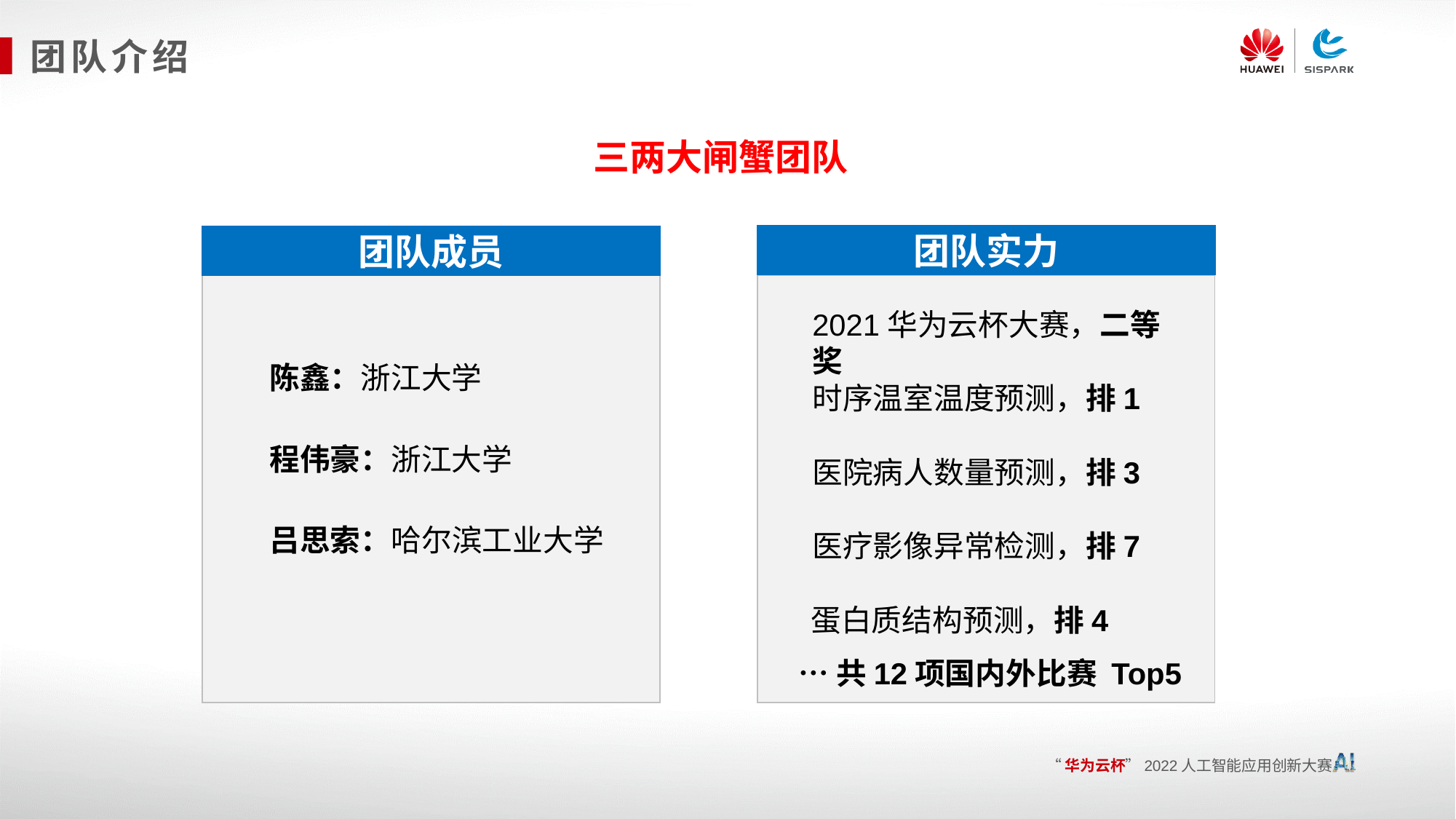

团队介绍
三两大闸蟹团队
团队实力
团队成员

2021华为云杯大赛，二等奖
陈鑫：浙江大学
时序温室温度预测，排1
程伟豪：浙江大学
医院病人数量预测，排3
吕思索：哈尔滨工业大学
医疗影像异常检测，排7
蛋白质结构预测，排4
…共12项国内外比赛 Top5